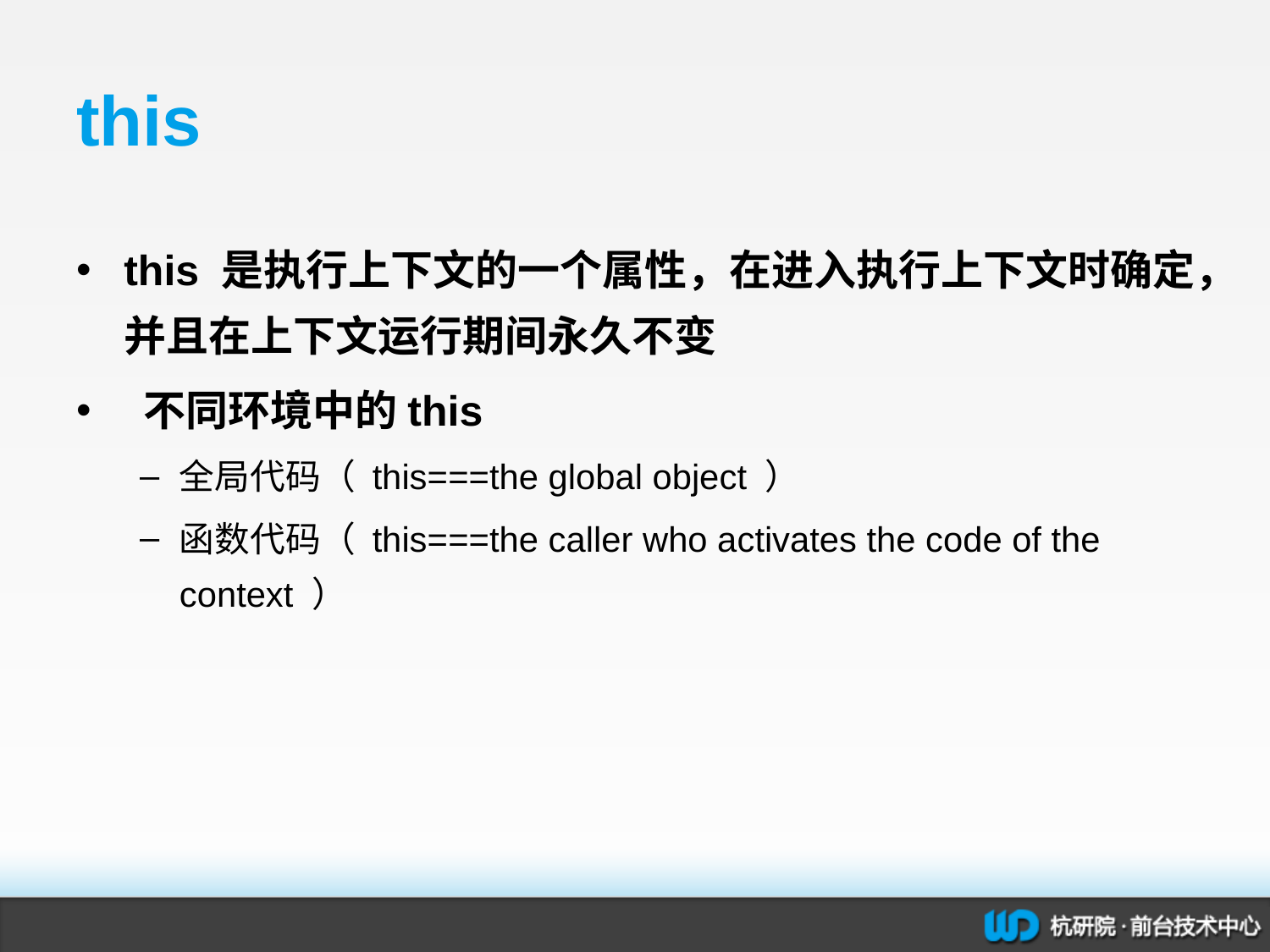

# this
this 是执行上下文的一个属性，在进入执行上下文时确定，并且在上下文运行期间永久不变
 不同环境中的this
全局代码（ this===the global object ）
函数代码（ this===the caller who activates the code of the context ）